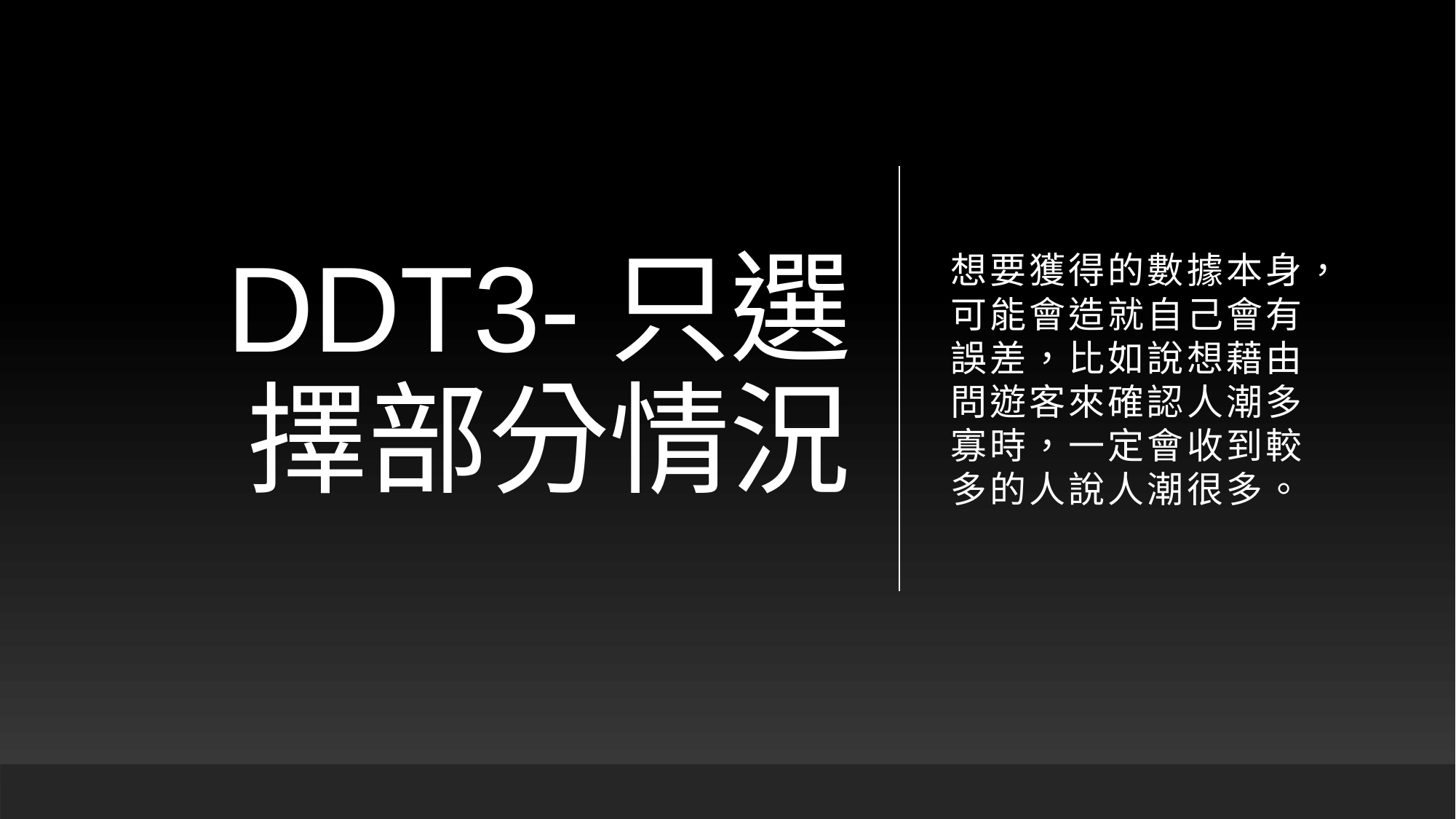

# DDT3-只選擇部分情況
想要獲得的數據本身，可能會造就自己會有誤差，比如說想藉由問遊客來確認人潮多寡時，一定會收到較多的人說人潮很多。